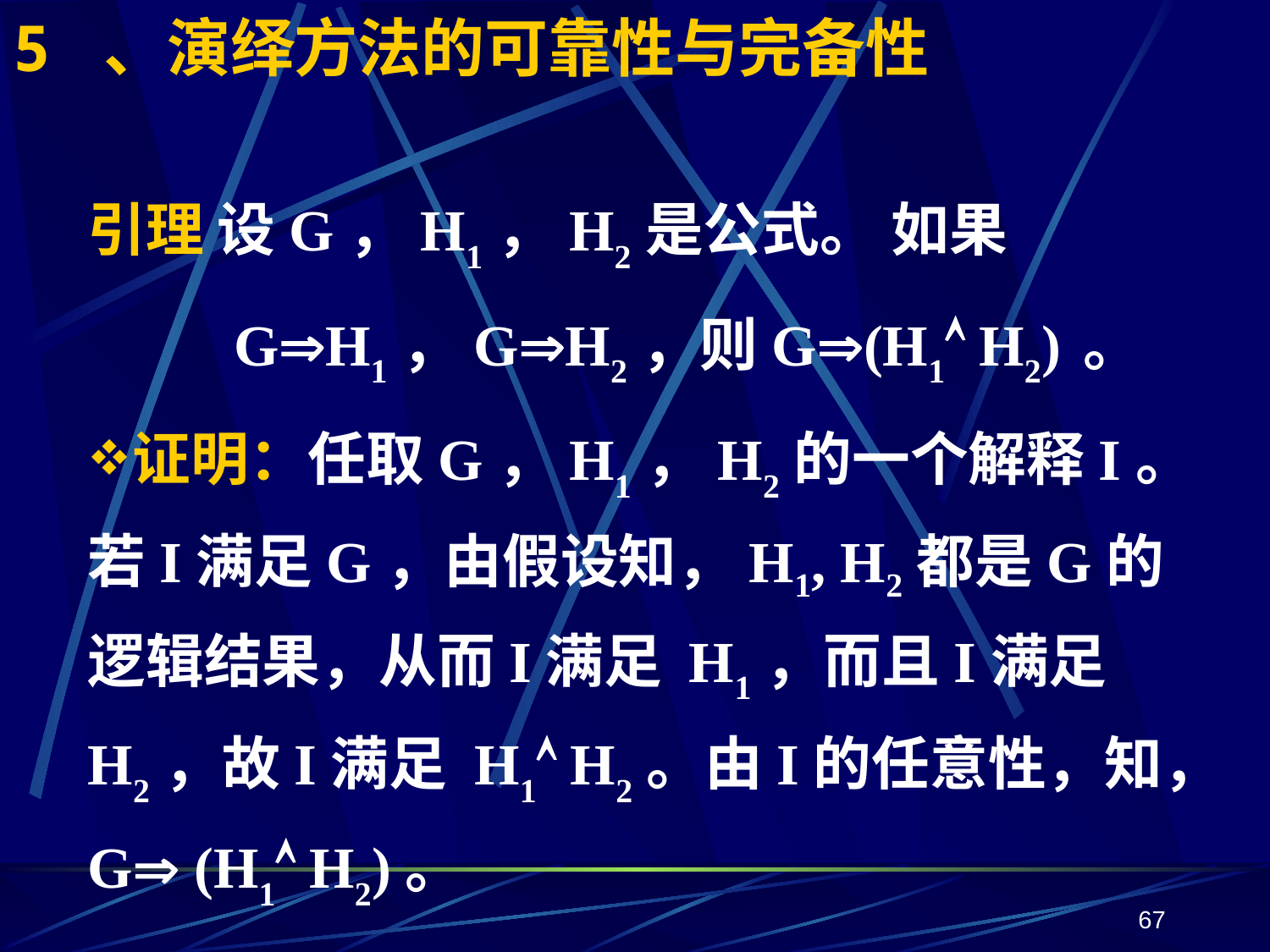

# 5 、演绎方法的可靠性与完备性
引理 设G，H1，H2是公式。 如果
          G⇒H1，G⇒H2，则G⇒(H1∧ H2) 。
证明：任取G，H1，H2的一个解释I。 若I满足G，由假设知，H1, H2都是G的逻辑结果，从而I满足 H1，而且I满足H2，故I满足 H1∧ H2。由I的任意性，知，G⇒ (H1∧ H2)。

67